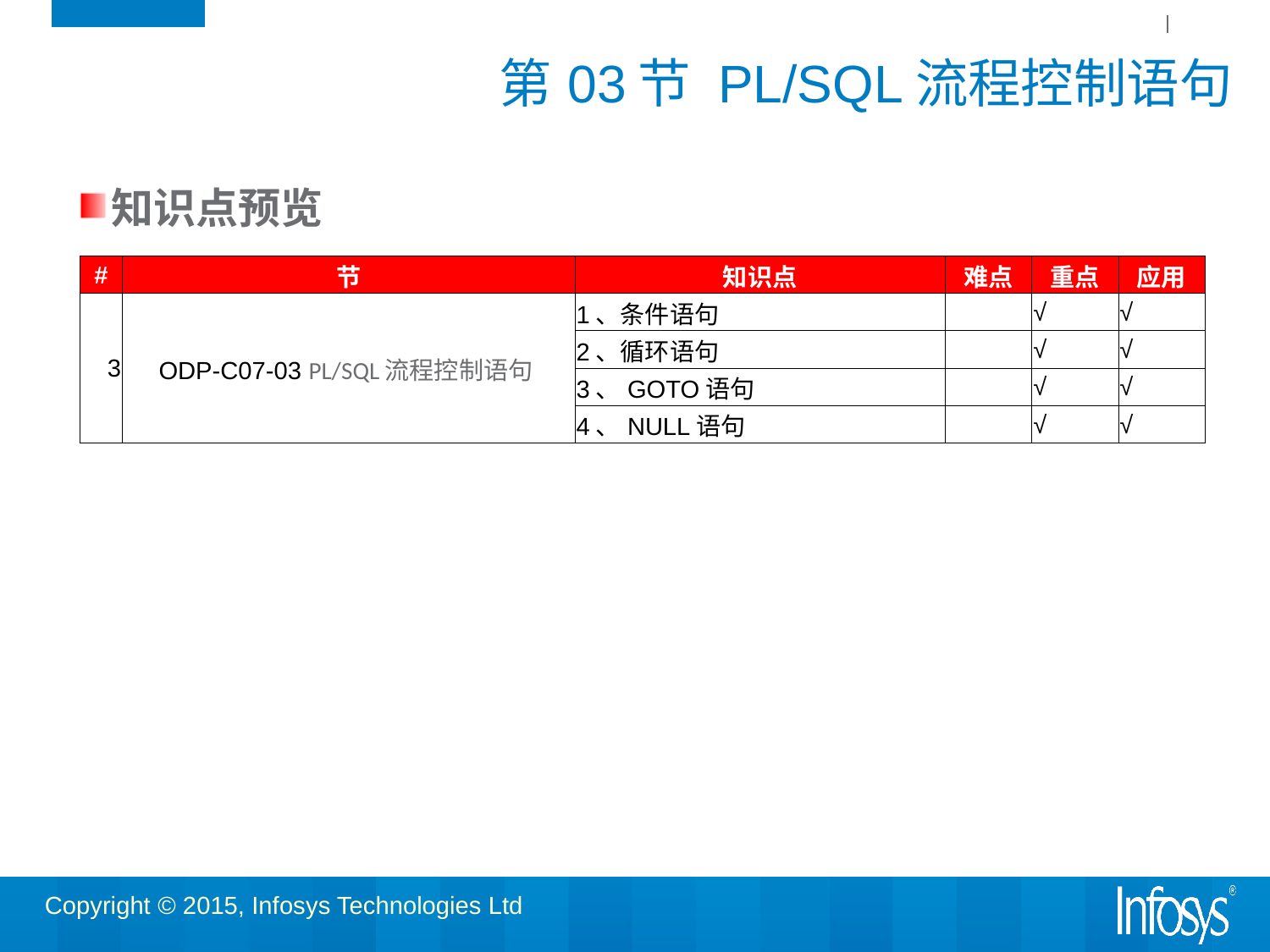

# 第03节 PL/SQL流程控制语句
知识点预览
| # | 节 | 知识点 | 难点 | 重点 | 应用 |
| --- | --- | --- | --- | --- | --- |
| 3 | ODP-C07-03 PL/SQL流程控制语句 | 1、条件语句 |  | √ | √ |
|  |  | 2、循环语句 |  | √ | √ |
|  |  | 3、GOTO语句 |  | √ | √ |
|  |  | 4、NULL语句 |  | √ | √ |